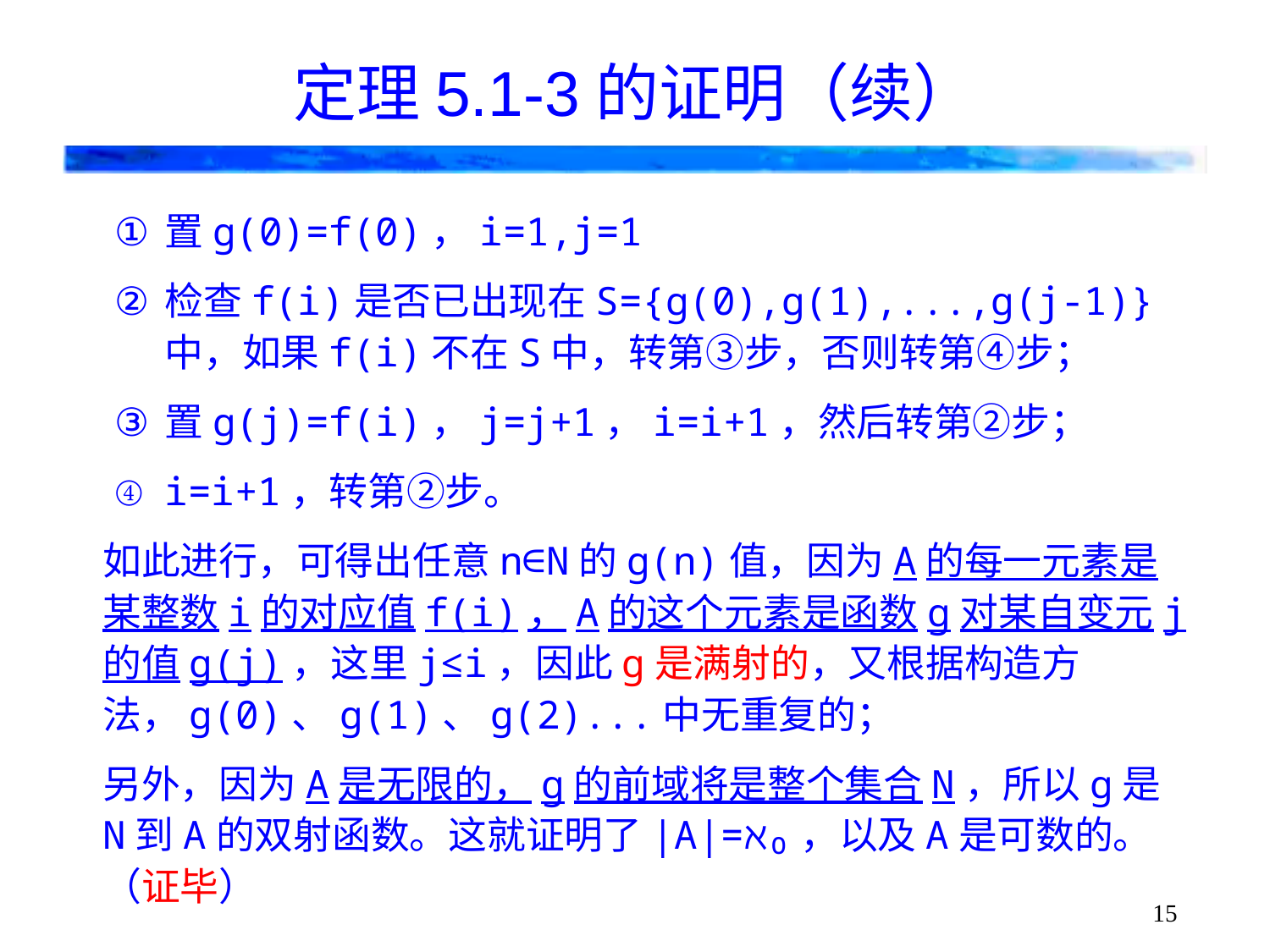

# 定理5.1-3的证明（续）
置g(0)=f(0)，i=1,j=1
检查f(i)是否已出现在S={g(0),g(1),...,g(j-1)}中，如果f(i)不在S中，转第③步，否则转第④步；
置g(j)=f(i)，j=j+1，i=i+1，然后转第②步；
i=i+1，转第②步。
如此进行，可得出任意n∈N的g(n)值，因为A的每一元素是某整数i的对应值f(i)，A的这个元素是函数g对某自变元j的值g(j)，这里j≤i，因此g是满射的，又根据构造方法，g(0)、g(1)、g(2)...中无重复的；
另外，因为A是无限的，g的前域将是整个集合N，所以g是N到A的双射函数。这就证明了|A|=ℵ₀，以及A是可数的。（证毕）
15